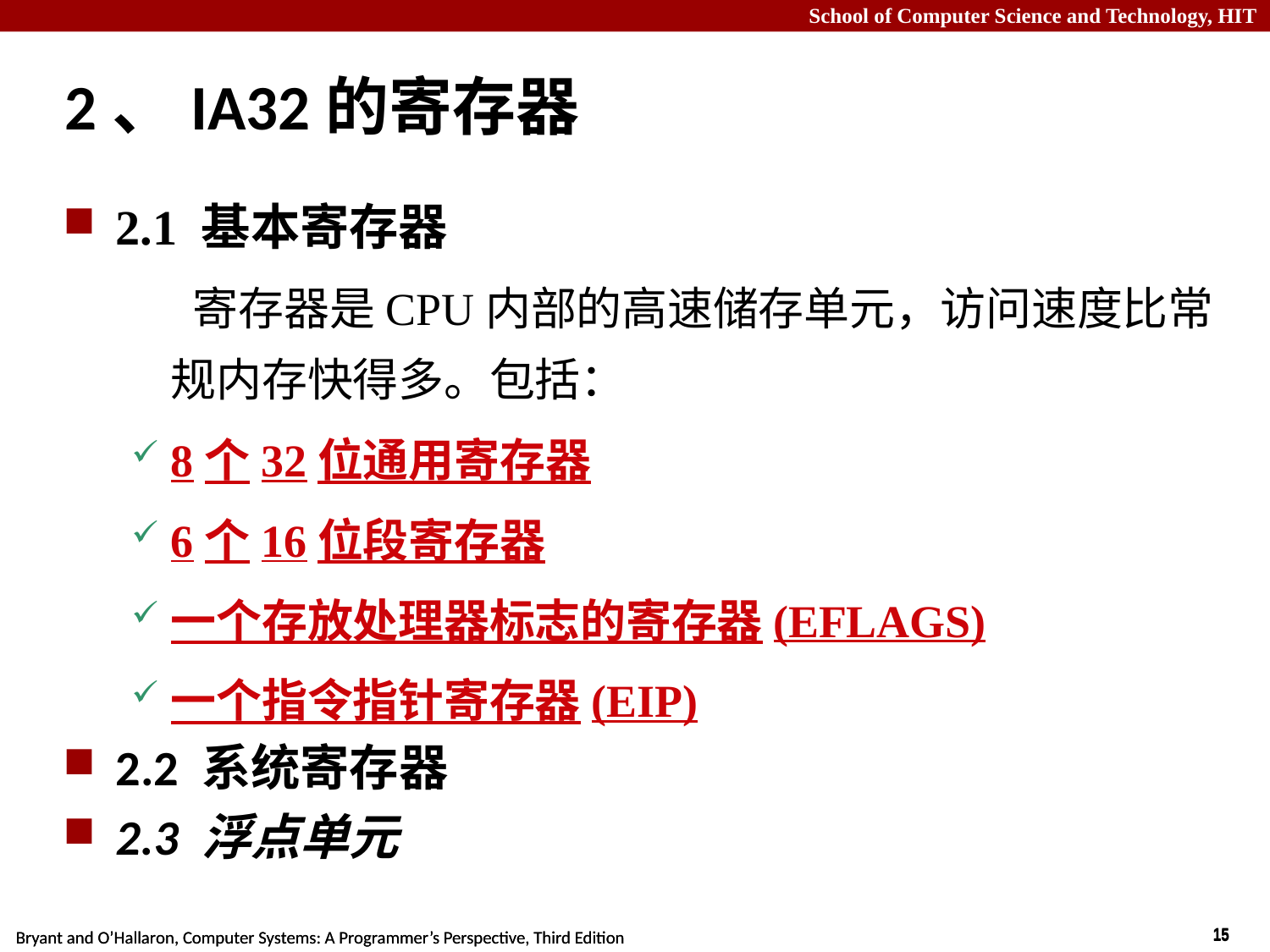

# 2、IA32的寄存器
2.1 基本寄存器
     寄存器是CPU内部的高速储存单元，访问速度比常规内存快得多。包括：
8个32位通用寄存器
6个16位段寄存器
一个存放处理器标志的寄存器(EFLAGS)
一个指令指针寄存器(EIP)
2.2 系统寄存器
2.3 浮点单元